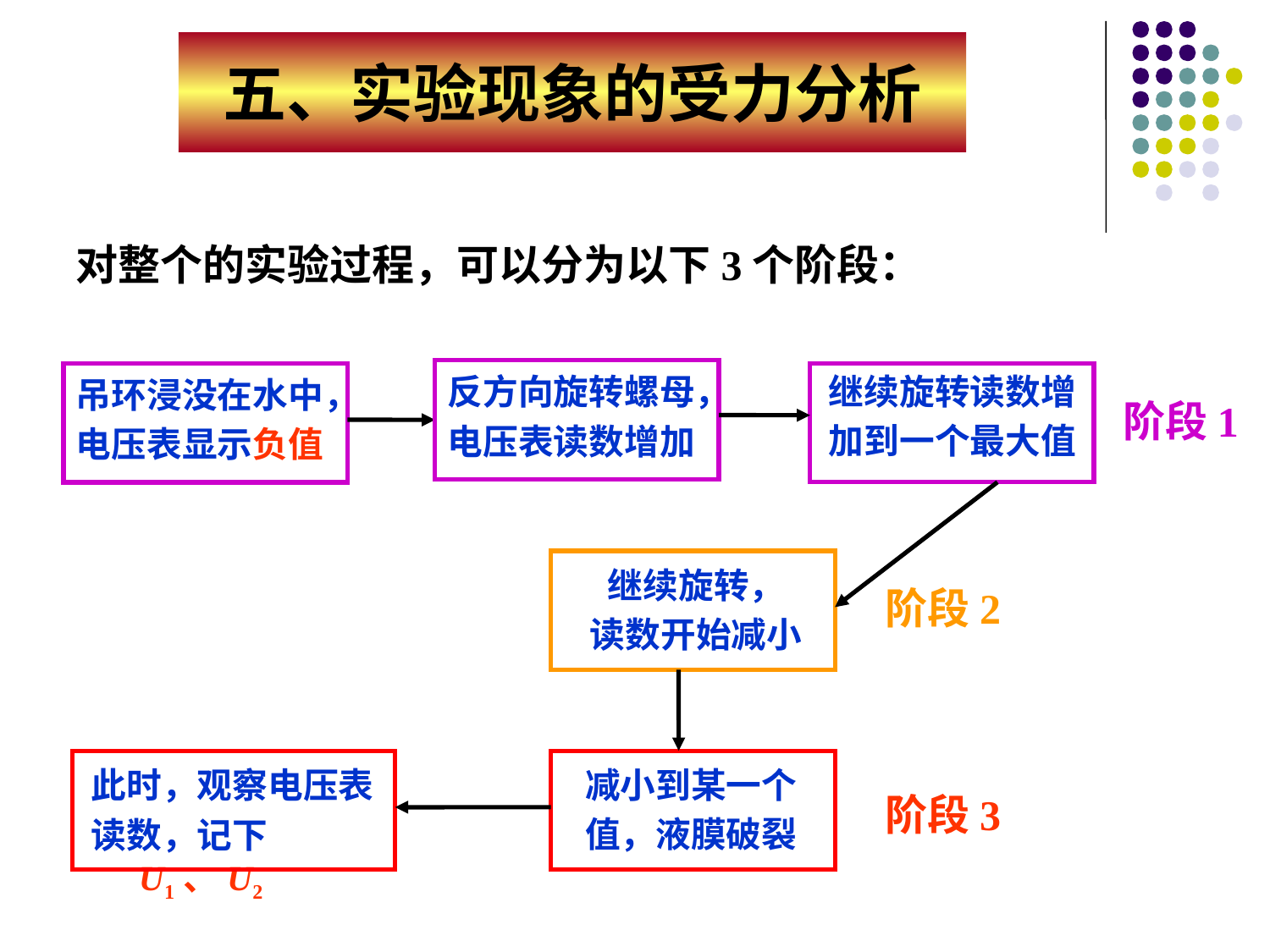

五、实验现象的受力分析
对整个的实验过程，可以分为以下3个阶段：

继续旋转读数增
加到一个最大值

反方向旋转螺母，
电压表读数增加
吊环浸没在水中，
电压表显示负值
阶段1

继续旋转，
读数开始减小
阶段2

减小到某一个
值，液膜破裂
此时，观察电压表
读数，记下U1、U2
阶段3